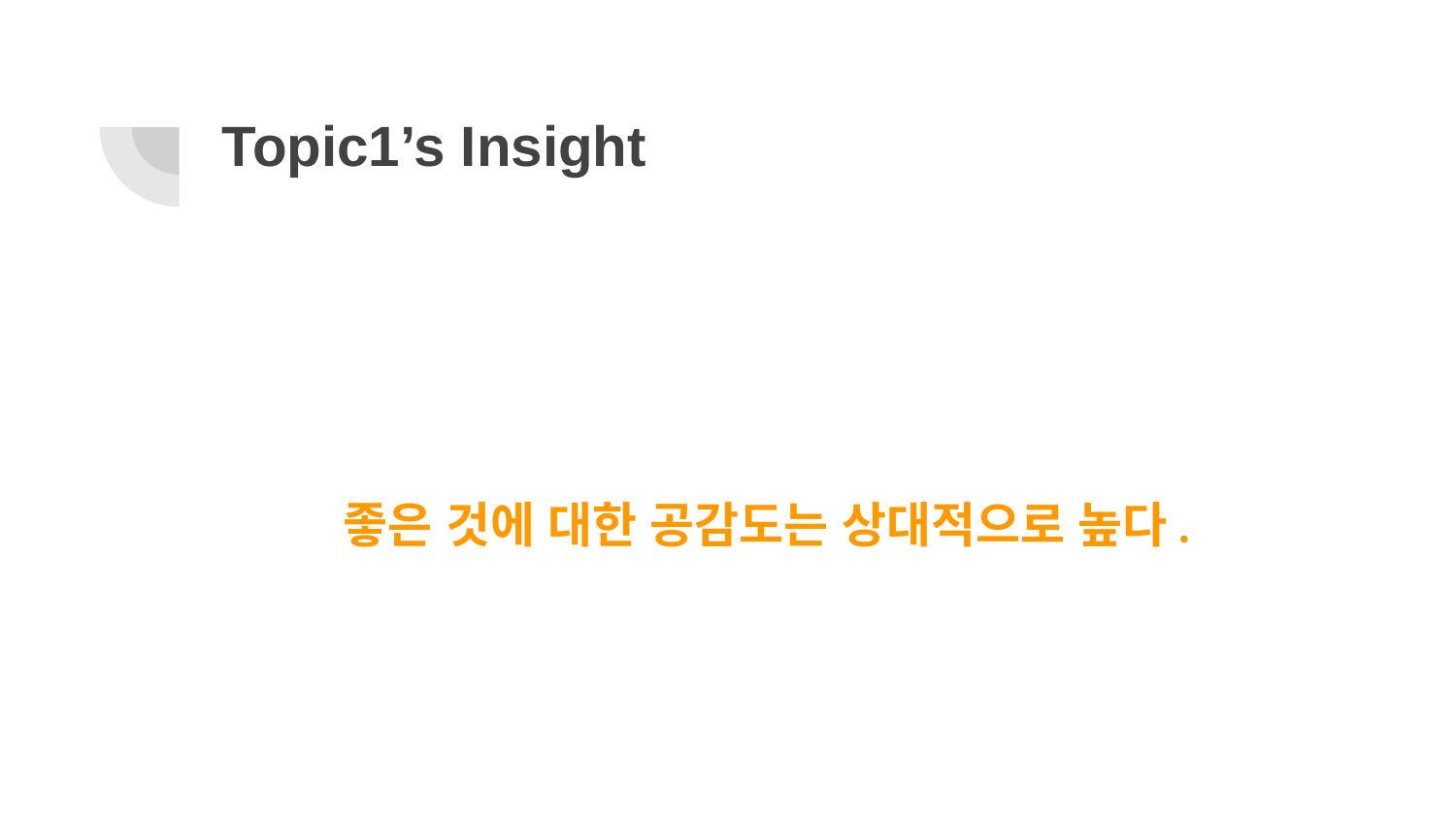

# Topic1’s Insight
좋은 것에 대한 공감도는 상대적으로 높다.